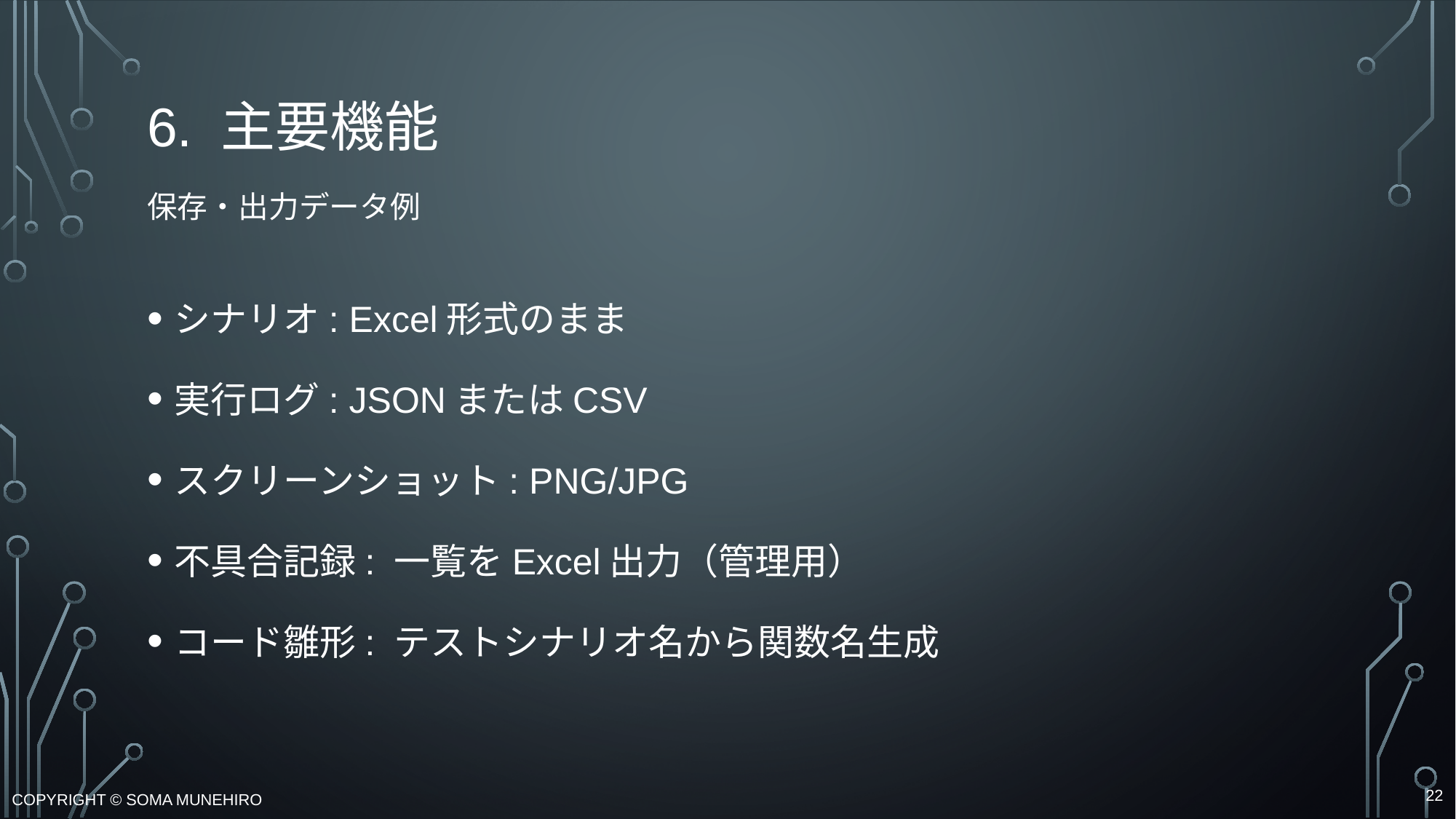

# 6. 主要機能 保存・出力データ例
シナリオ: Excel形式のまま
実行ログ: JSONまたはCSV
スクリーンショット: PNG/JPG
不具合記録: 一覧をExcel出力（管理用）
コード雛形: テストシナリオ名から関数名生成
22
Copyright © Soma Munehiro